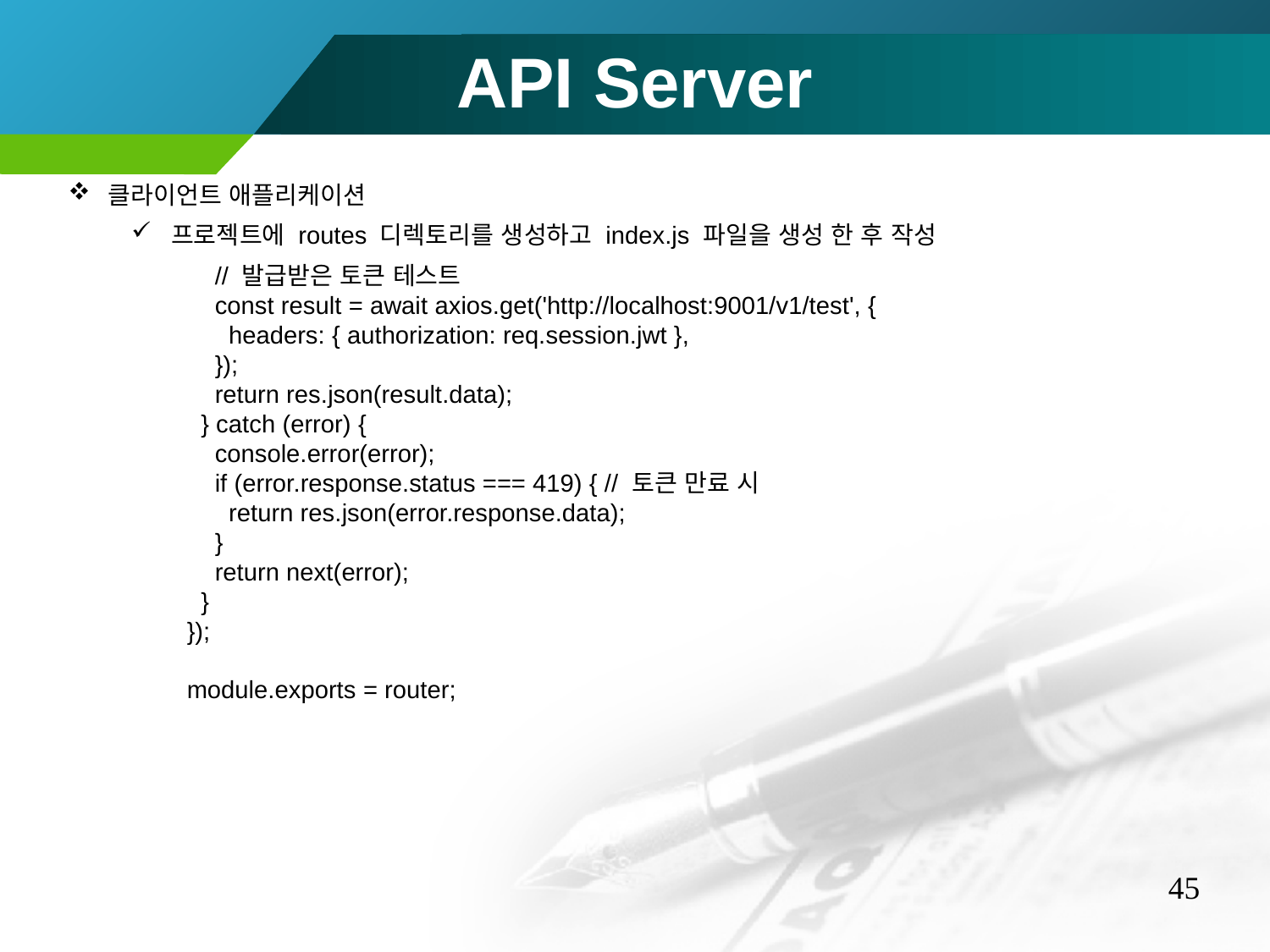

API Server
클라이언트 애플리케이션
프로젝트에 routes 디렉토리를 생성하고 index.js 파일을 생성 한 후 작성
    // 발급받은 토큰 테스트
    const result = await axios.get('http://localhost:9001/v1/test', {
      headers: { authorization: req.session.jwt },
    });
    return res.json(result.data);
  } catch (error) {
    console.error(error);
    if (error.response.status === 419) { // 토큰 만료 시
      return res.json(error.response.data);
    }
    return next(error);
  }
});

module.exports = router;
45